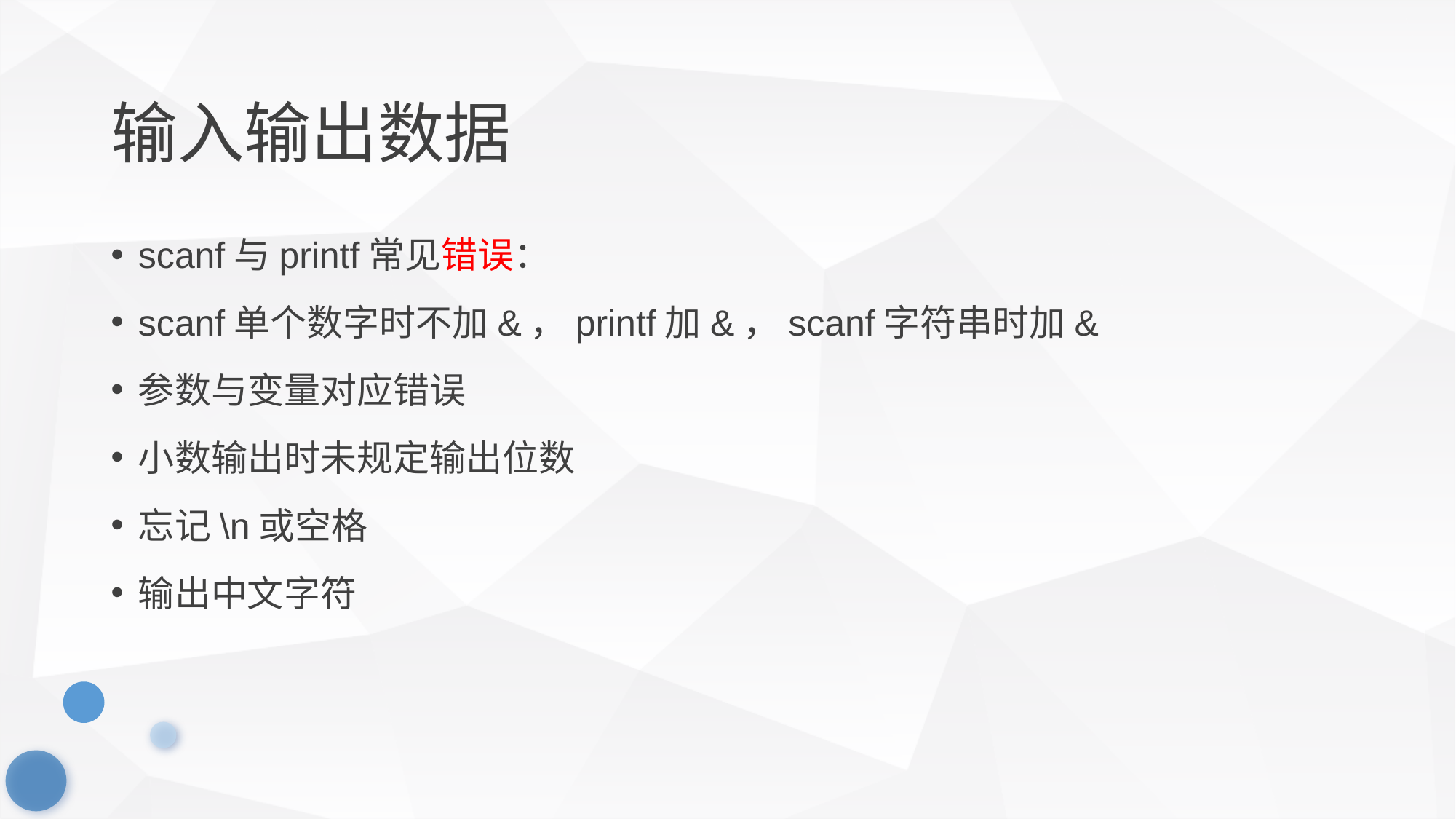

# 输入输出数据
scanf与printf常见错误：
scanf单个数字时不加&，printf加&，scanf字符串时加&
参数与变量对应错误
小数输出时未规定输出位数
忘记\n或空格
输出中文字符